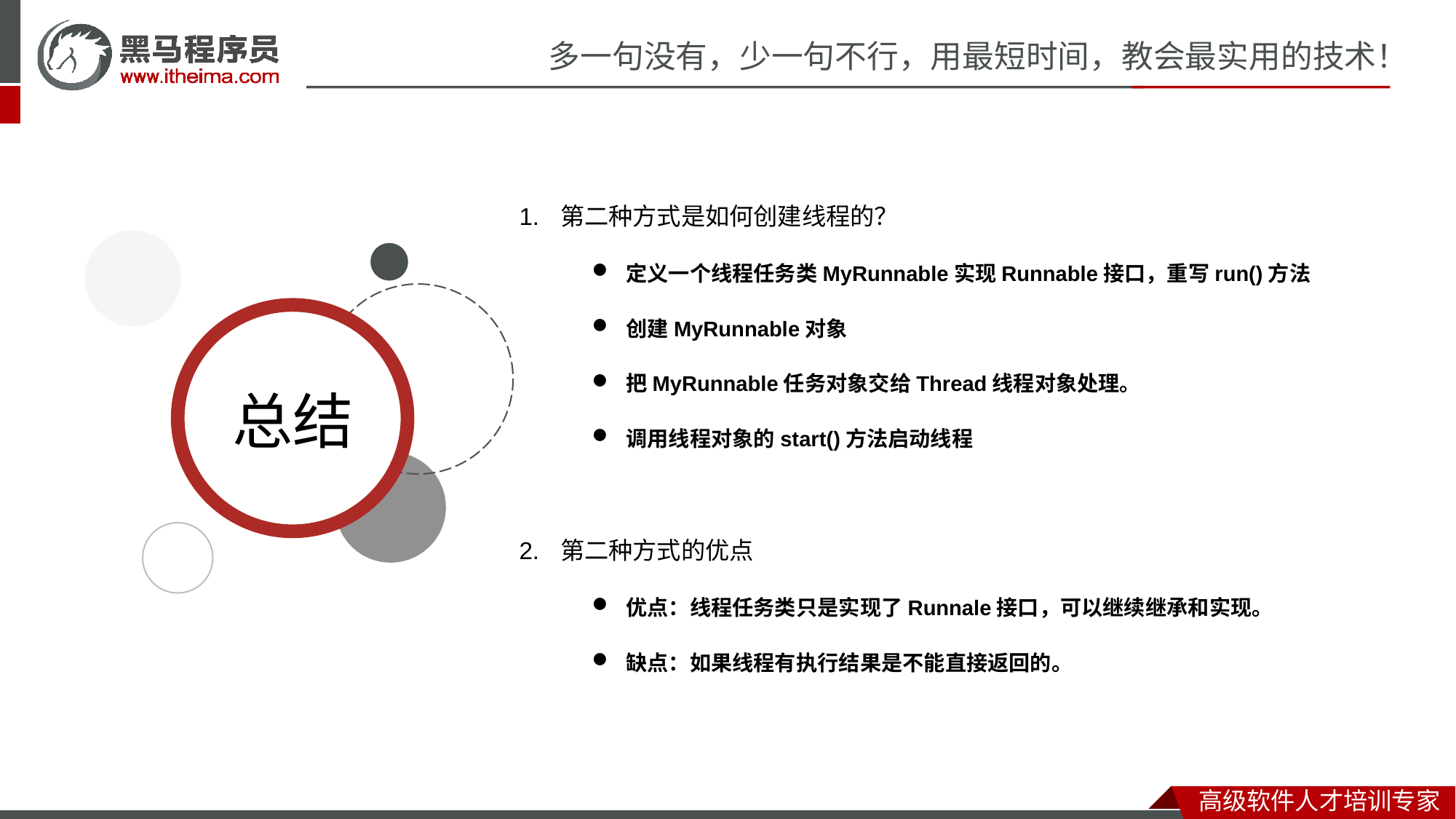

第二种方式是如何创建线程的？
定义一个线程任务类MyRunnable实现Runnable接口，重写run()方法
创建MyRunnable对象
把MyRunnable任务对象交给Thread线程对象处理。
调用线程对象的start()方法启动线程

第二种方式的优点
优点：线程任务类只是实现了Runnale接口，可以继续继承和实现。
缺点：如果线程有执行结果是不能直接返回的。